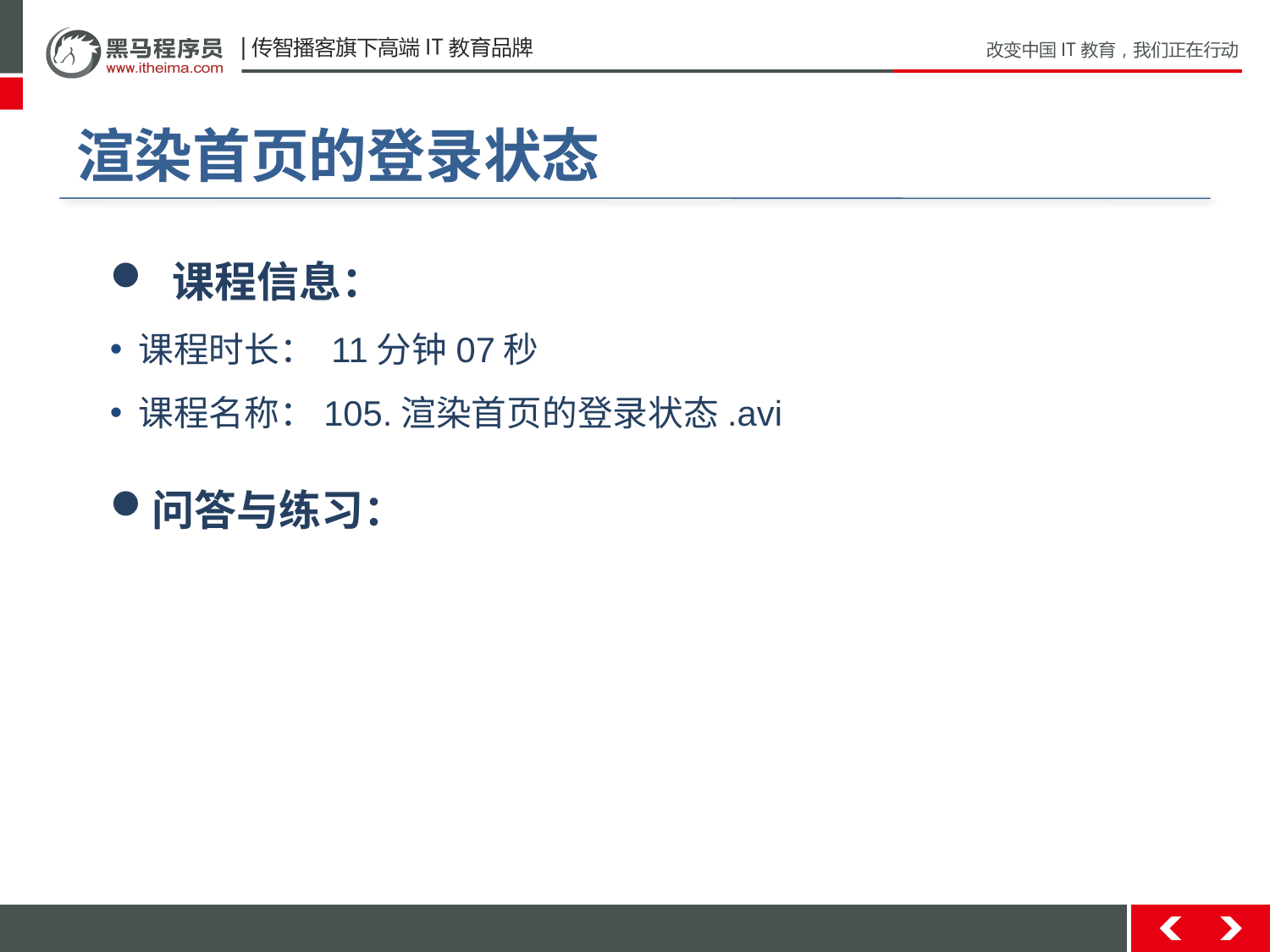

# 渲染首页的登录状态
 课程信息：
 课程时长： 11分钟07秒
 课程名称：105.渲染首页的登录状态.avi
问答与练习：